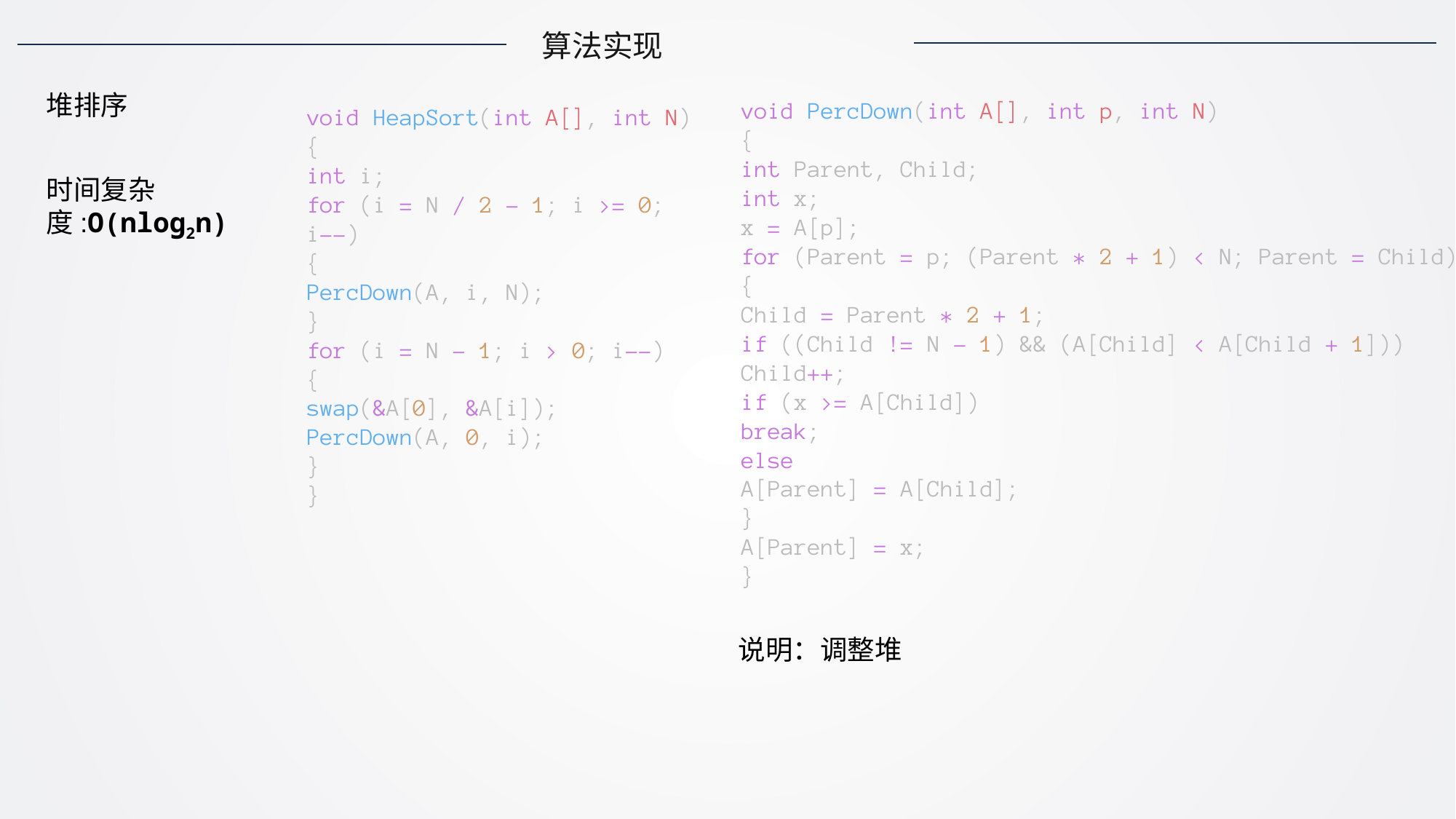

算法实现

void HeapSort(int A[], int N)
{
int i;
for (i = N / 2 - 1; i >= 0; i--)
{
PercDown(A, i, N);
}
for (i = N - 1; i > 0; i--)
{
swap(&A[0], &A[i]);
PercDown(A, 0, i);
}
}

堆排序
void PercDown(int A[], int p, int N)
{
int Parent, Child;
int x;
x = A[p];
for (Parent = p; (Parent * 2 + 1) < N; Parent = Child)
{
Child = Parent * 2 + 1;
if ((Child != N - 1) && (A[Child] < A[Child + 1]))
Child++;
if (x >= A[Child])
break;
else
A[Parent] = A[Child];
}
A[Parent] = x;
}

时间复杂度:O(nlog2n)
说明：调整堆